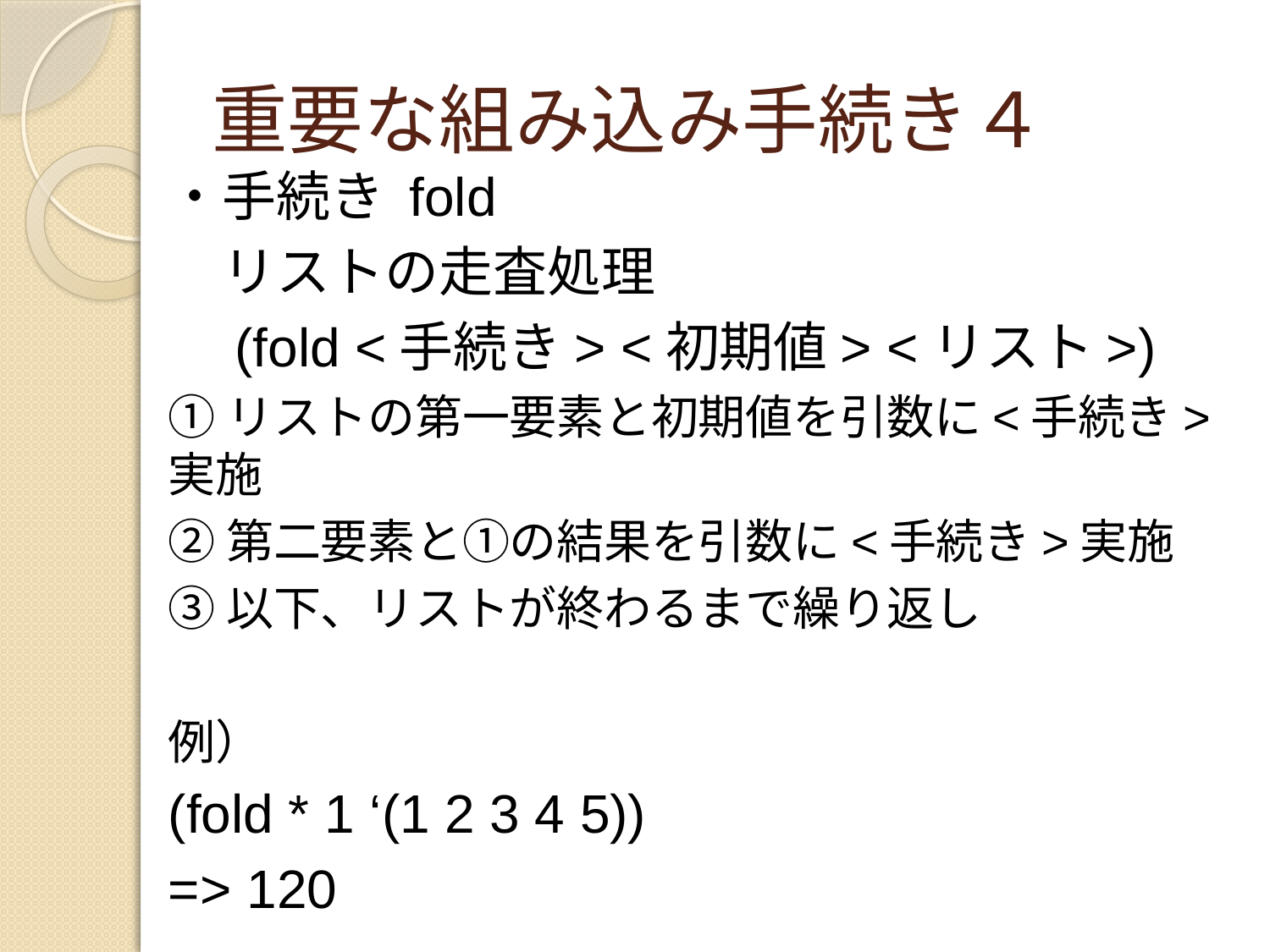

# 重要な組み込み手続き４
・手続き fold
　リストの走査処理
　(fold <手続き> <初期値> <リスト>)
①リストの第一要素と初期値を引数に<手続き>実施
②第二要素と①の結果を引数に<手続き>実施
③以下、リストが終わるまで繰り返し

例）
(fold * 1 ‘(1 2 3 4 5))
=> 120